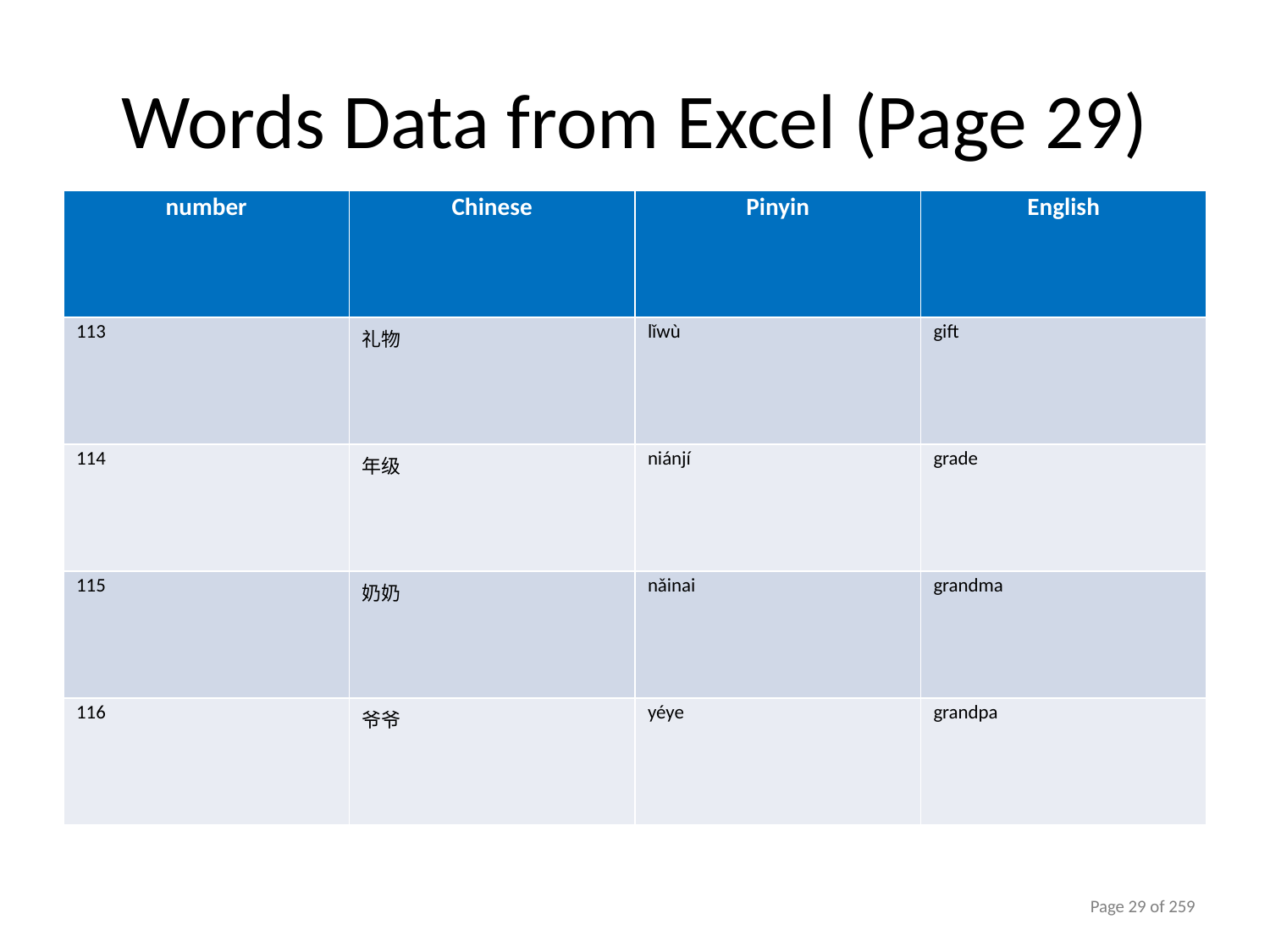

# Words Data from Excel (Page 29)
| number | Chinese | Pinyin | English |
| --- | --- | --- | --- |
| 113 | 礼物 | lǐwù | gift |
| 114 | 年级 | niánjí | grade |
| 115 | 奶奶 | nǎinai | grandma |
| 116 | 爷爷 | yéye | grandpa |

Page 29 of 259